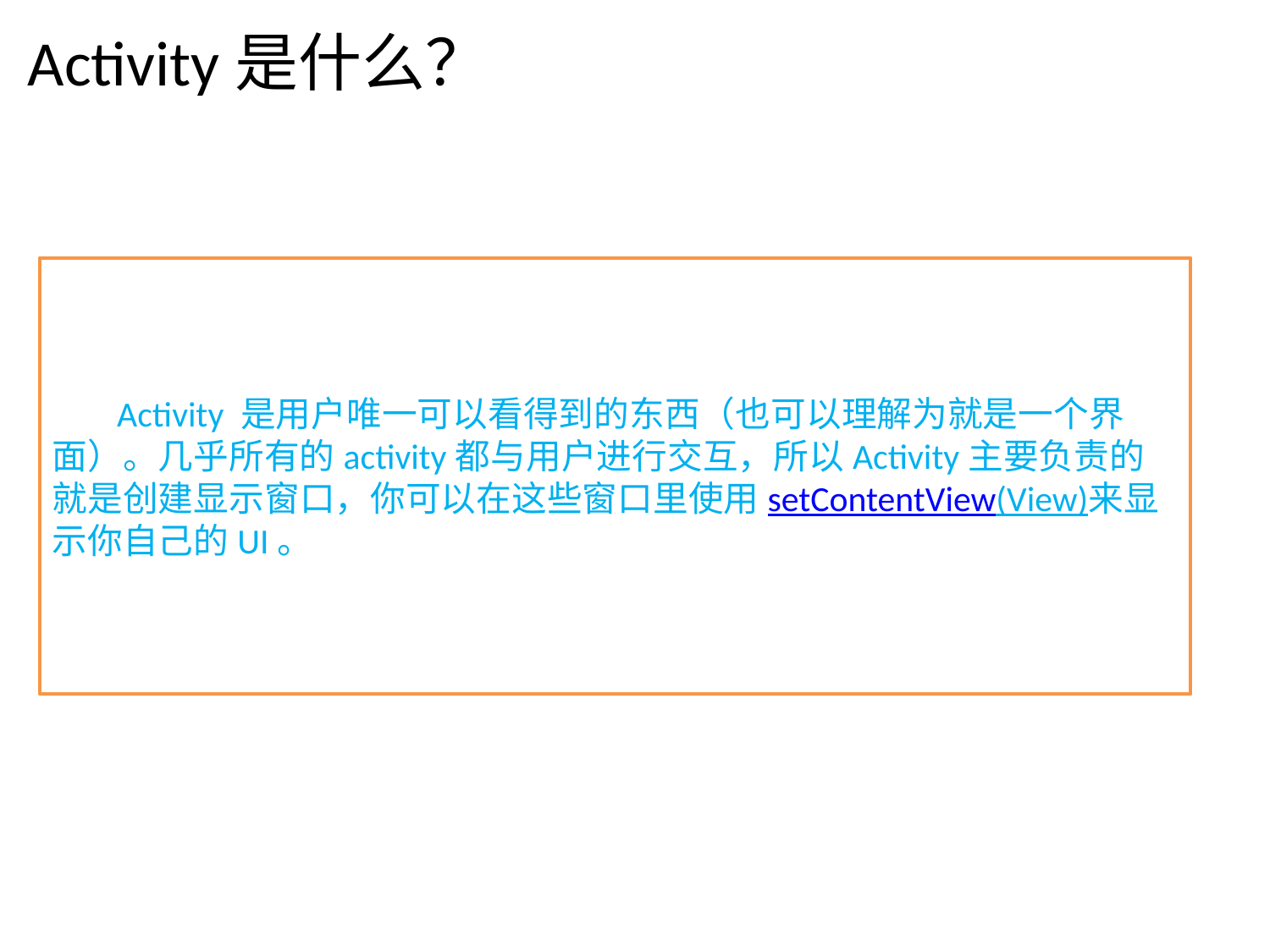

# Activity是什么？
         Activity 是用户唯一可以看得到的东西（也可以理解为就是一个界面）。几乎所有的activity都与用户进行交互，所以Activity主要负责的就是创建显示窗口，你可以在这些窗口里使用setContentView(View)来显示你自己的UI。